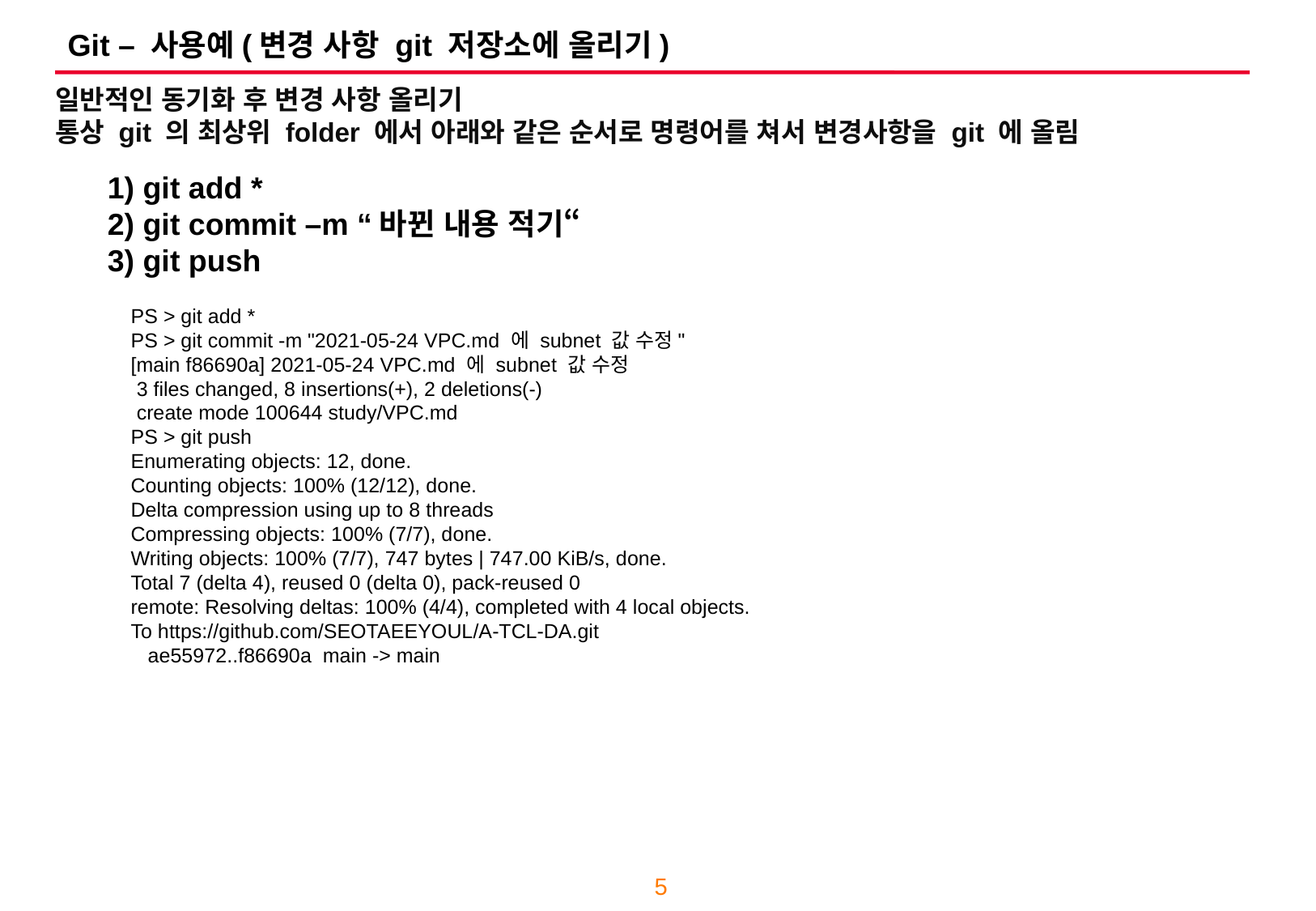

Git – 사용예(변경 사항 git 저장소에 올리기)
일반적인 동기화 후 변경 사항 올리기
통상 git 의 최상위 folder 에서 아래와 같은 순서로 명령어를 쳐서 변경사항을 git 에 올림
1) git add *
2) git commit –m “바뀐 내용 적기“
3) git push
PS > git add *
PS > git commit -m "2021-05-24 VPC.md 에 subnet 값 수정"
[main f86690a] 2021-05-24 VPC.md 에 subnet 값 수정
 3 files changed, 8 insertions(+), 2 deletions(-)
 create mode 100644 study/VPC.md
PS > git push
Enumerating objects: 12, done.
Counting objects: 100% (12/12), done.
Delta compression using up to 8 threads
Compressing objects: 100% (7/7), done.
Writing objects: 100% (7/7), 747 bytes | 747.00 KiB/s, done.
Total 7 (delta 4), reused 0 (delta 0), pack-reused 0
remote: Resolving deltas: 100% (4/4), completed with 4 local objects.
To https://github.com/SEOTAEEYOUL/A-TCL-DA.git
   ae55972..f86690a  main -> main